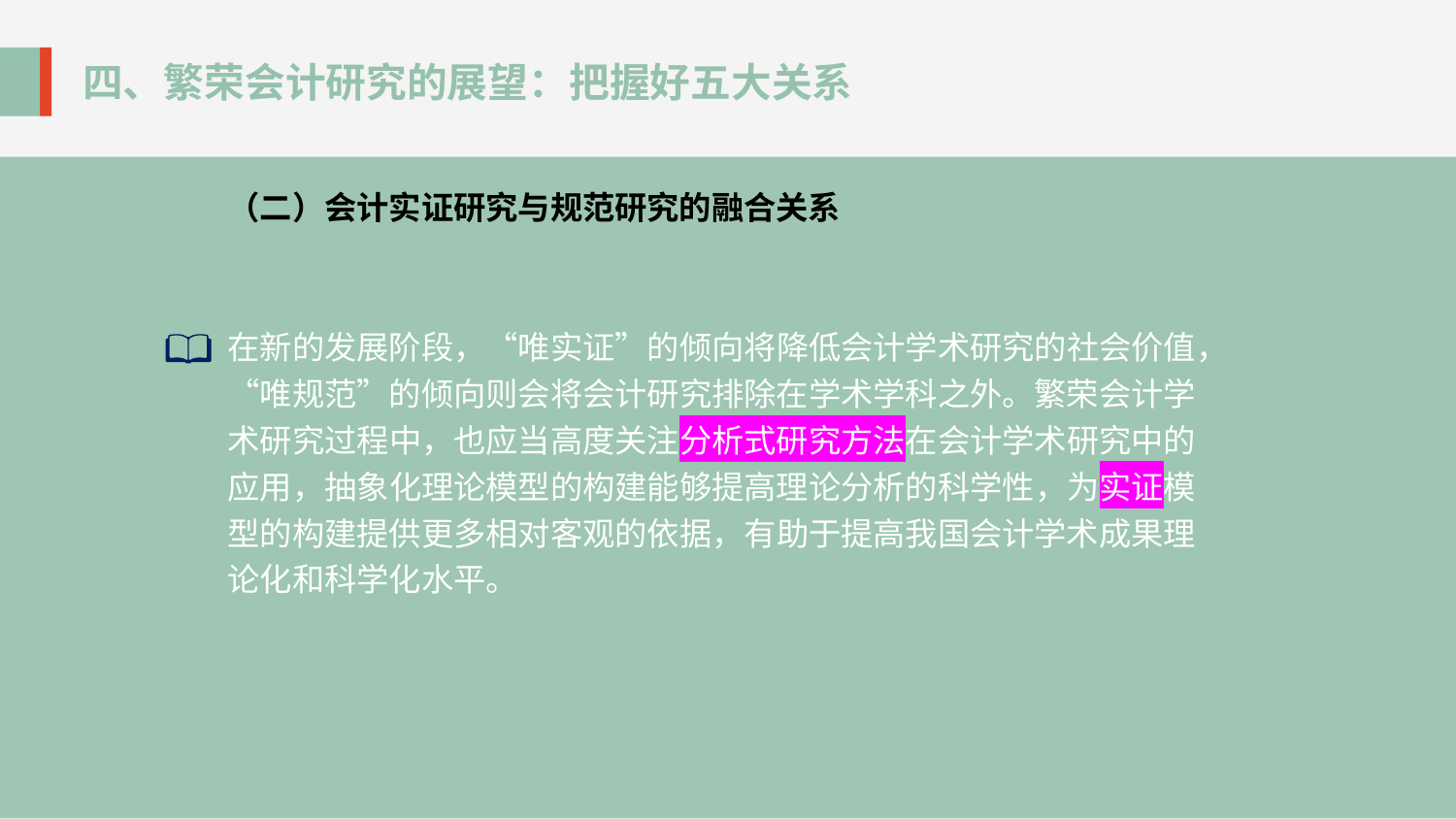

四、繁荣会计研究的展望：把握好五大关系

（二）会计实证研究与规范研究的融合关系

在新的发展阶段，“唯实证”的倾向将降低会计学术研究的社会价值，“唯规范”的倾向则会将会计研究排除在学术学科之外。繁荣会计学术研究过程中，也应当高度关注分析式研究方法在会计学术研究中的应用，抽象化理论模型的构建能够提高理论分析的科学性，为实证模型的构建提供更多相对客观的依据，有助于提高我国会计学术成果理论化和科学化水平。